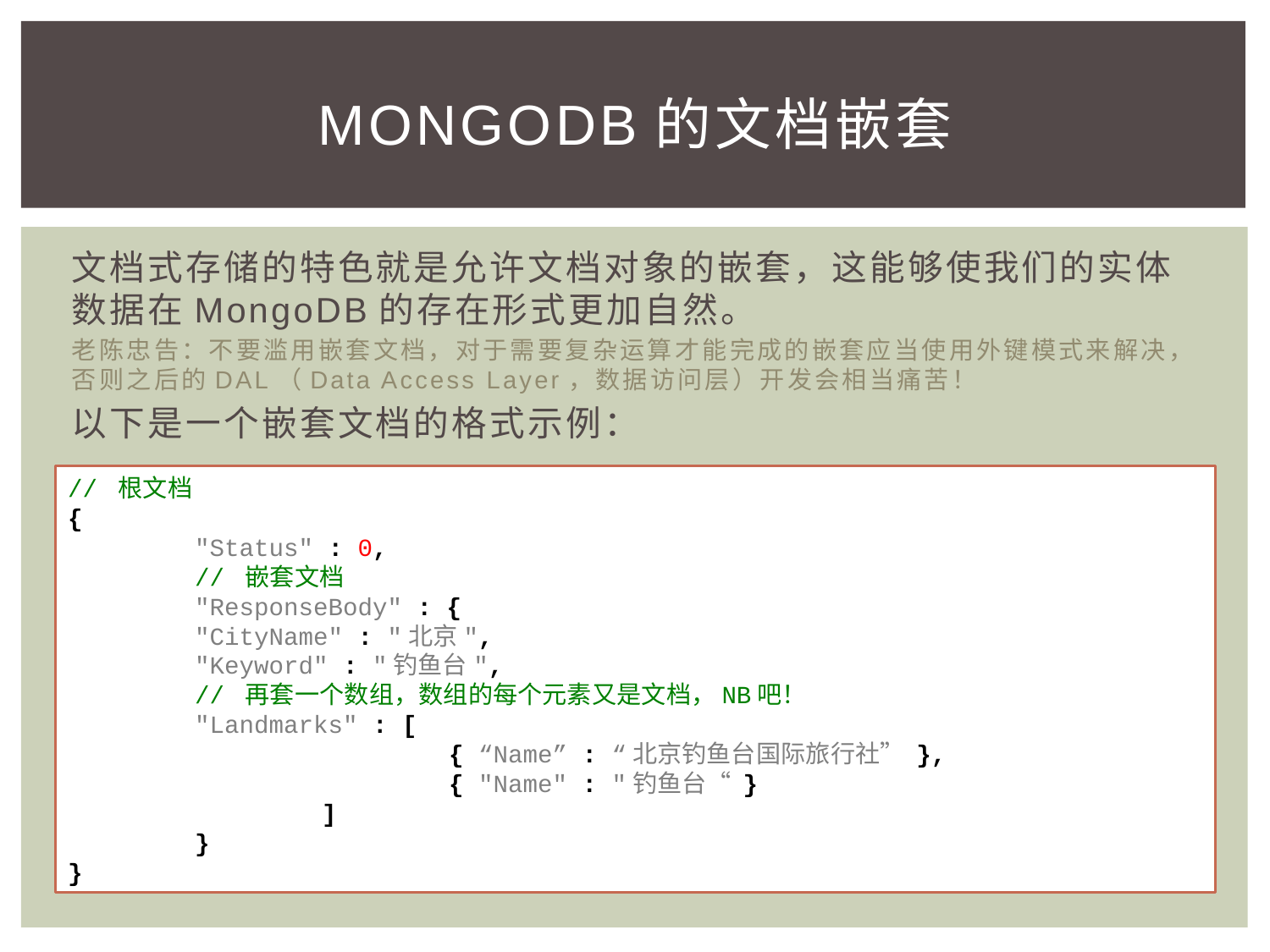

# MongoDB的文档嵌套
文档式存储的特色就是允许文档对象的嵌套，这能够使我们的实体数据在MongoDB的存在形式更加自然。
老陈忠告：不要滥用嵌套文档，对于需要复杂运算才能完成的嵌套应当使用外键模式来解决，否则之后的DAL（Data Access Layer，数据访问层）开发会相当痛苦！
以下是一个嵌套文档的格式示例：
// 根文档
{
	"Status" : 0,
	// 嵌套文档
	"ResponseBody" : {
	"CityName" : "北京",
	"Keyword" : "钓鱼台",
// 再套一个数组，数组的每个元素又是文档，NB吧！
	"Landmarks" : [
			{ “Name” : “北京钓鱼台国际旅行社” },
			{ "Name" : "钓鱼台“ }
		]
	}
}